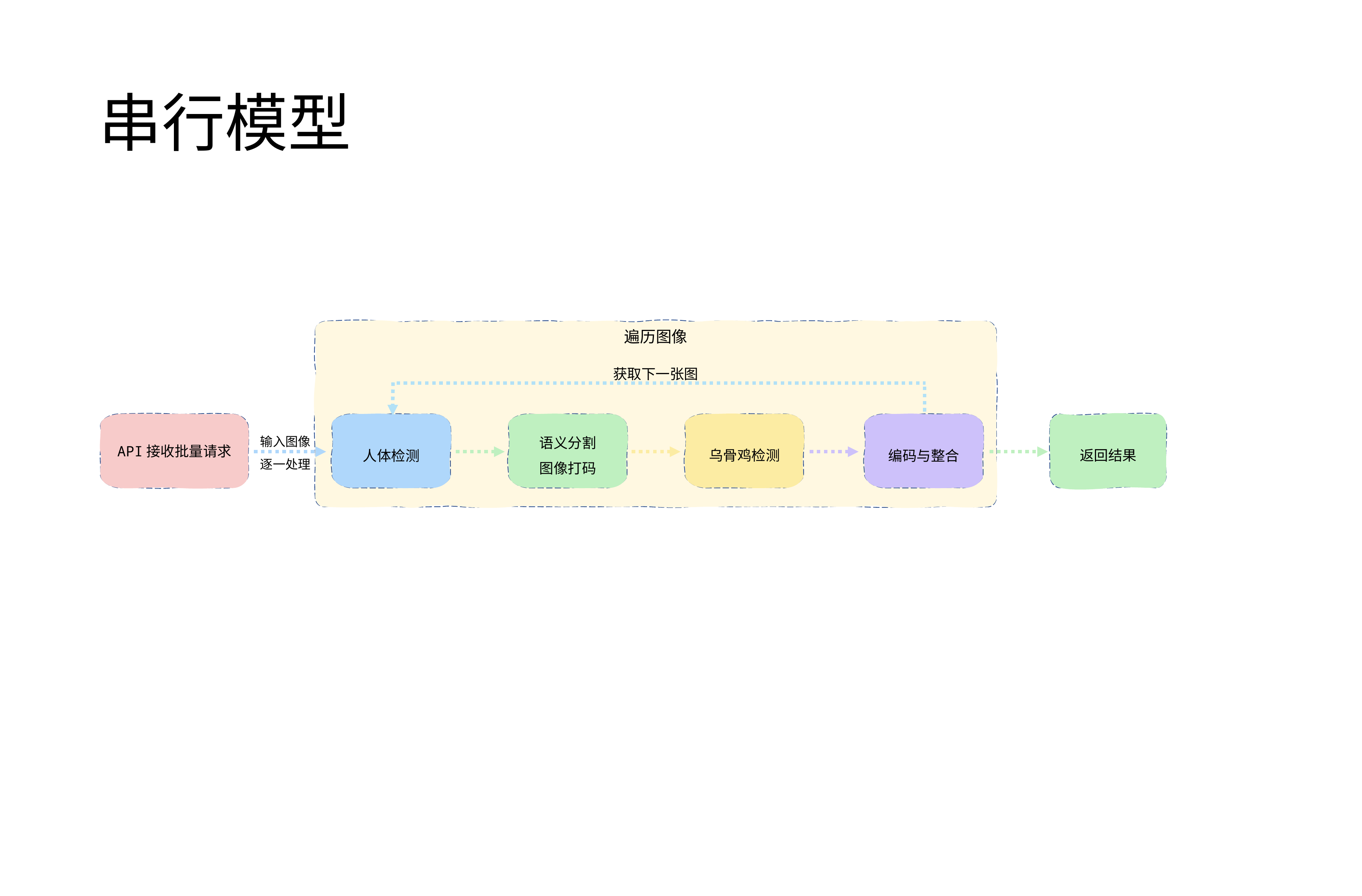

串行模型

遍历图像
获取下一张图
API接收批量请求
乌骨鸡检测
人体检测
语义分割
图像打码
编码与整合
返回结果
输入图像
逐一处理